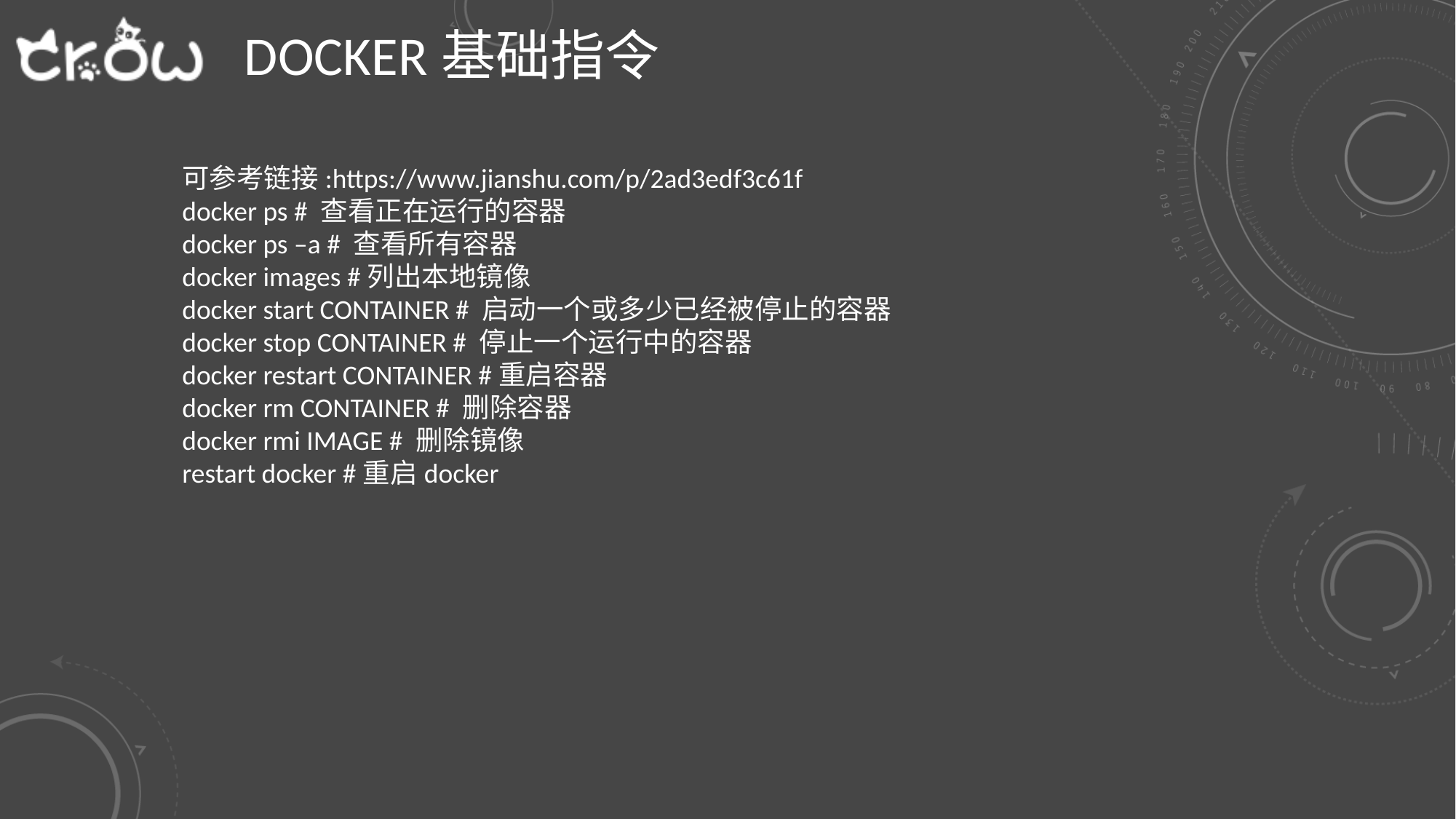

Docker基础指令

可参考链接:https://www.jianshu.com/p/2ad3edf3c61f
docker ps # 查看正在运行的容器
docker ps –a # 查看所有容器
docker images #列出本地镜像
docker start CONTAINER # 启动一个或多少已经被停止的容器
docker stop CONTAINER # 停止一个运行中的容器
docker restart CONTAINER #重启容器
docker rm CONTAINER # 删除容器
docker rmi IMAGE # 删除镜像
restart docker #重启docker